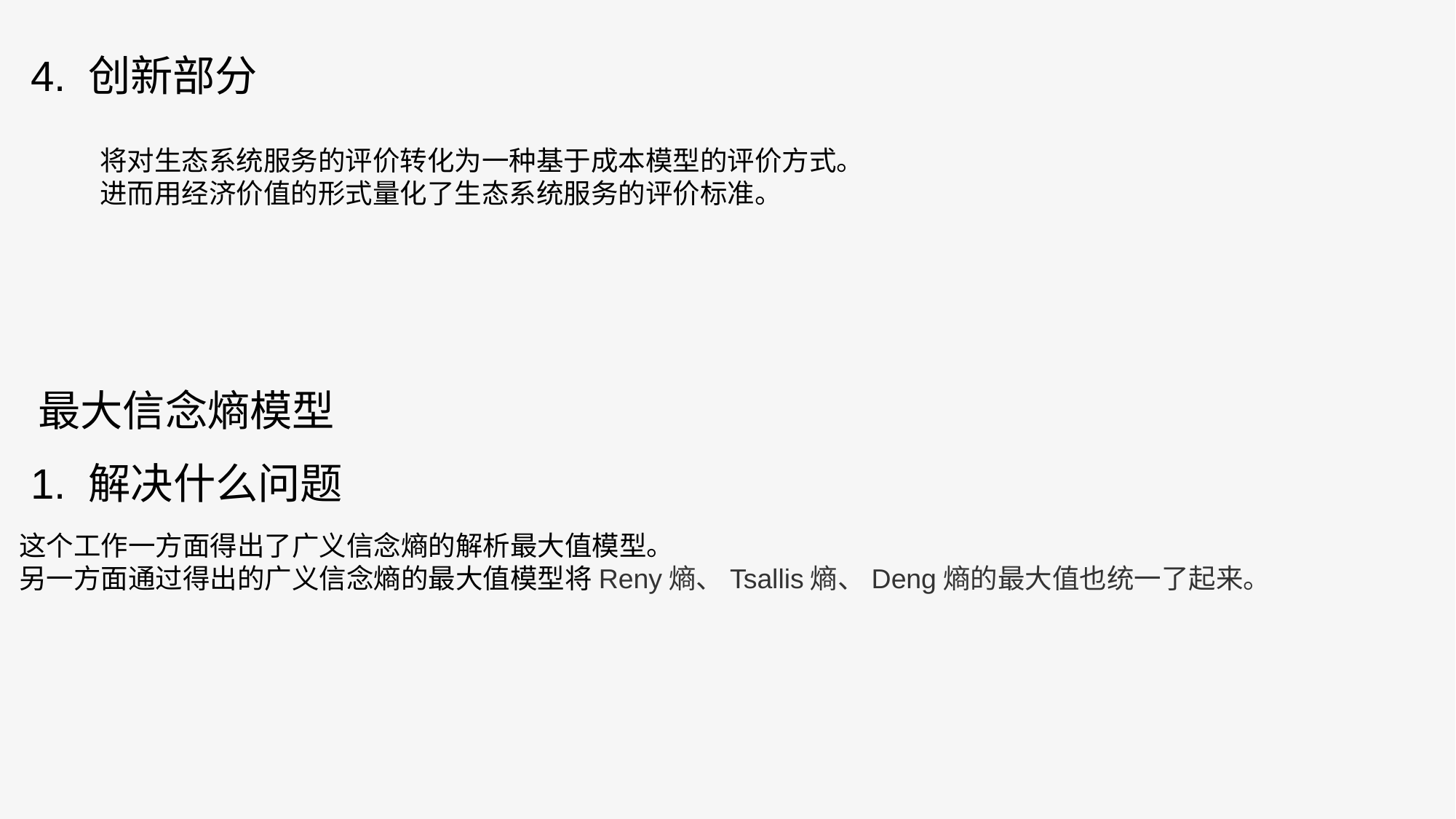

4. 创新部分
将对生态系统服务的评价转化为一种基于成本模型的评价方式。
进而用经济价值的形式量化了生态系统服务的评价标准。
最大信念熵模型
1. 解决什么问题
这个工作一方面得出了广义信念熵的解析最大值模型。
另一方面通过得出的广义信念熵的最大值模型将Reny熵、Tsallis熵、Deng熵的最大值也统一了起来。